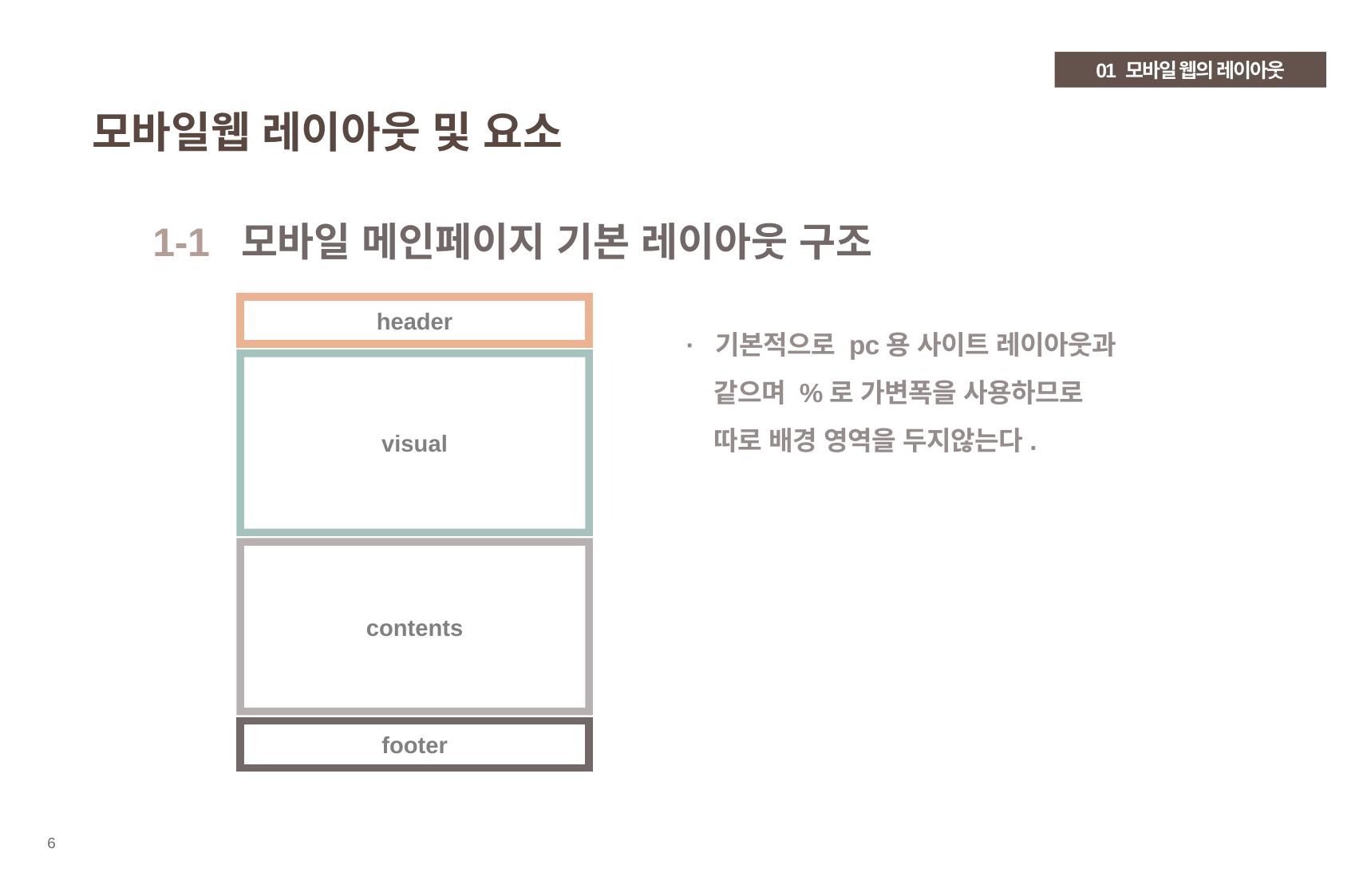

01 모바일 웹의 레이아웃
모바일웹 레이아웃 및 요소
# 1-1  모바일 메인페이지 기본 레이아웃 구조
header
·  기본적으로 pc용 사이트 레이아웃과
   같으며 %로 가변폭을 사용하므로
   따로 배경 영역을 두지않는다.
visual
contents
footer